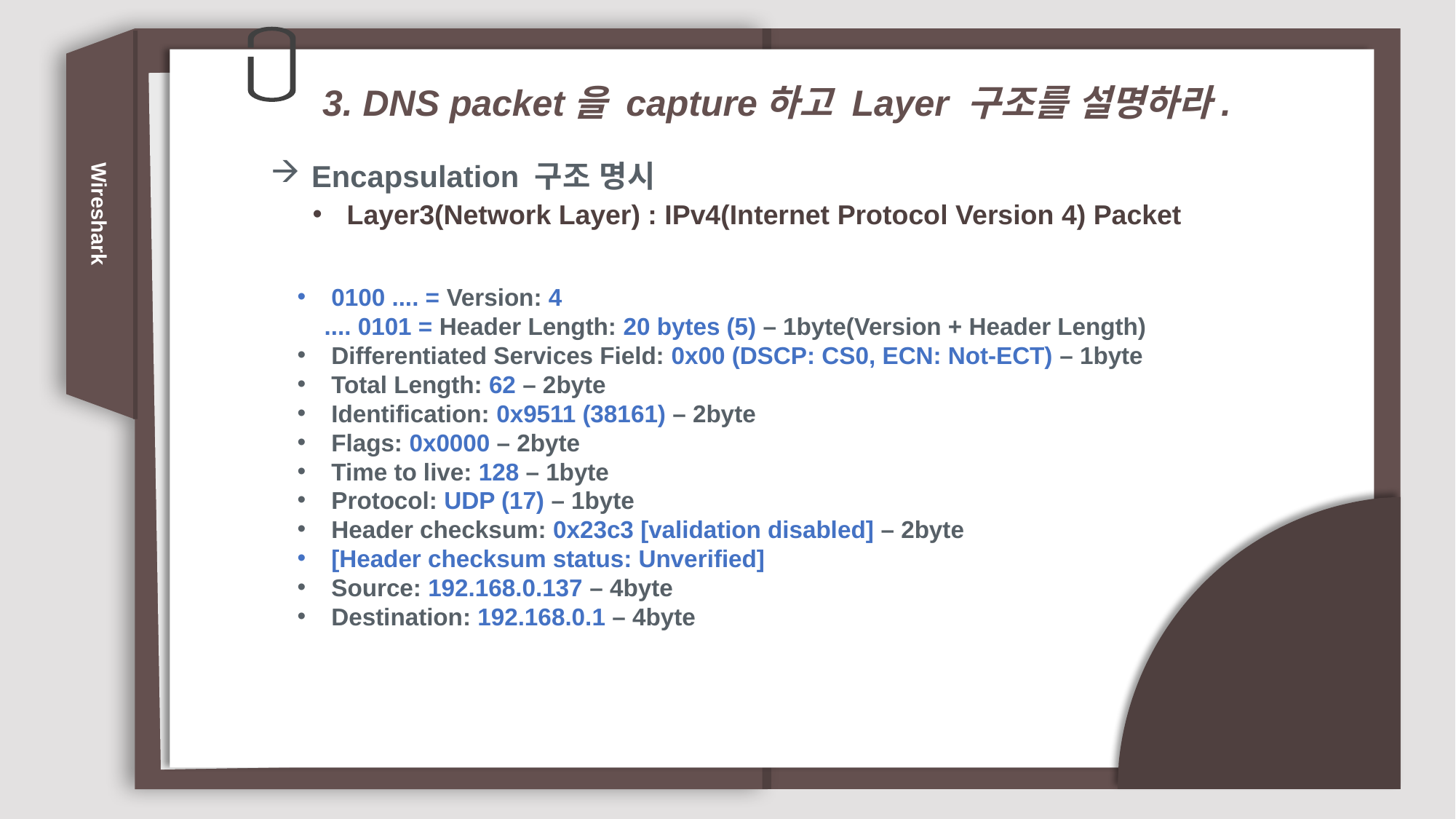

3. DNS packet을 capture하고 Layer 구조를 설명하라.
Encapsulation 구조 명시
Layer3(Network Layer) : IPv4(Internet Protocol Version 4) Packet
Wireshark
0100 .... = Version: 4
    .... 0101 = Header Length: 20 bytes (5) – 1byte(Version + Header Length)
Differentiated Services Field: 0x00 (DSCP: CS0, ECN: Not-ECT) – 1byte
Total Length: 62 – 2byte
Identification: 0x9511 (38161) – 2byte
Flags: 0x0000 – 2byte
Time to live: 128 – 1byte
Protocol: UDP (17) – 1byte
Header checksum: 0x23c3 [validation disabled] – 2byte
[Header checksum status: Unverified]
Source: 192.168.0.137 – 4byte
Destination: 192.168.0.1 – 4byte